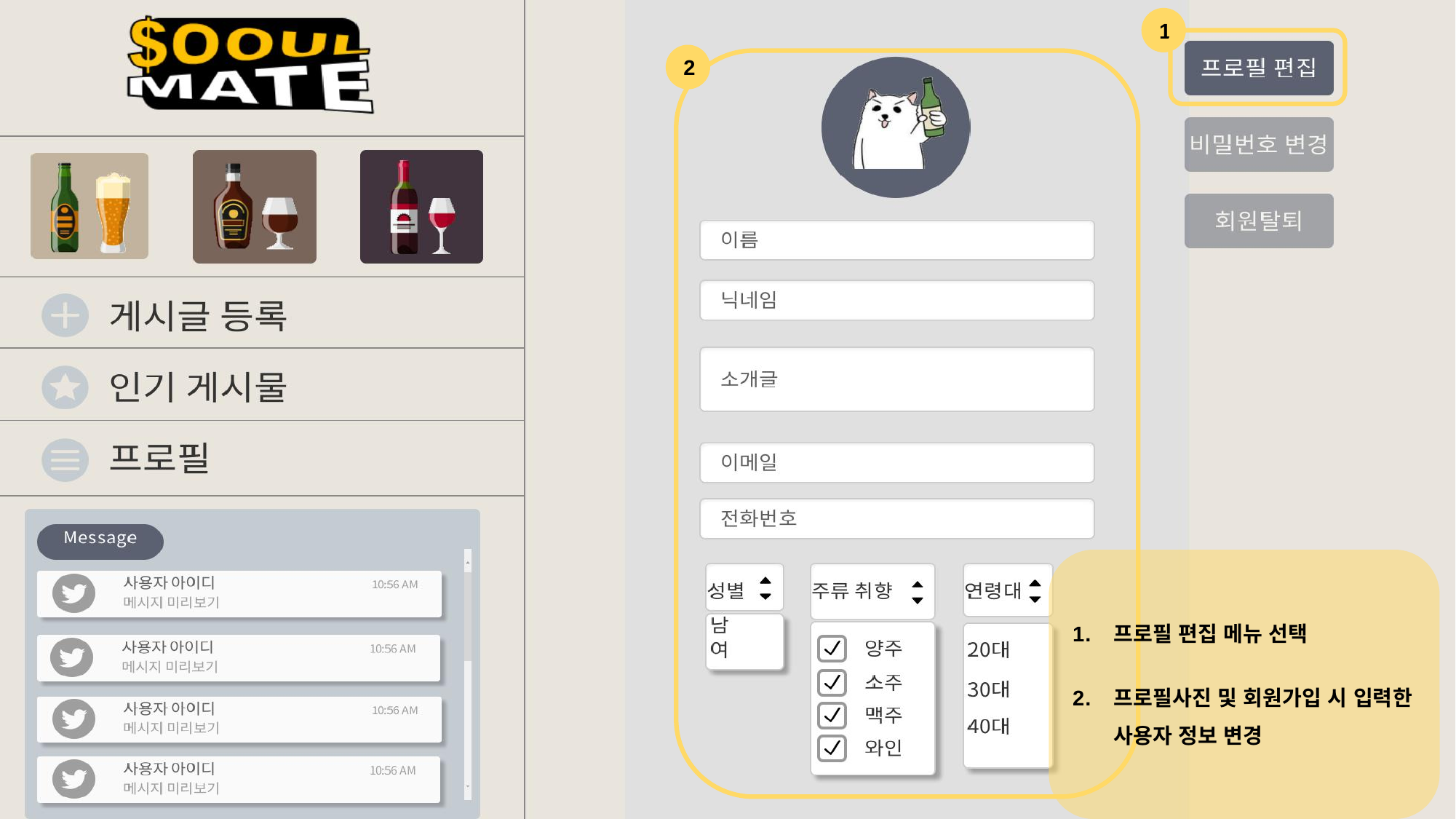

1

2

프로필 편집 메뉴 선택

프로필사진 및 회원가입 시 입력한 사용자 정보 변경